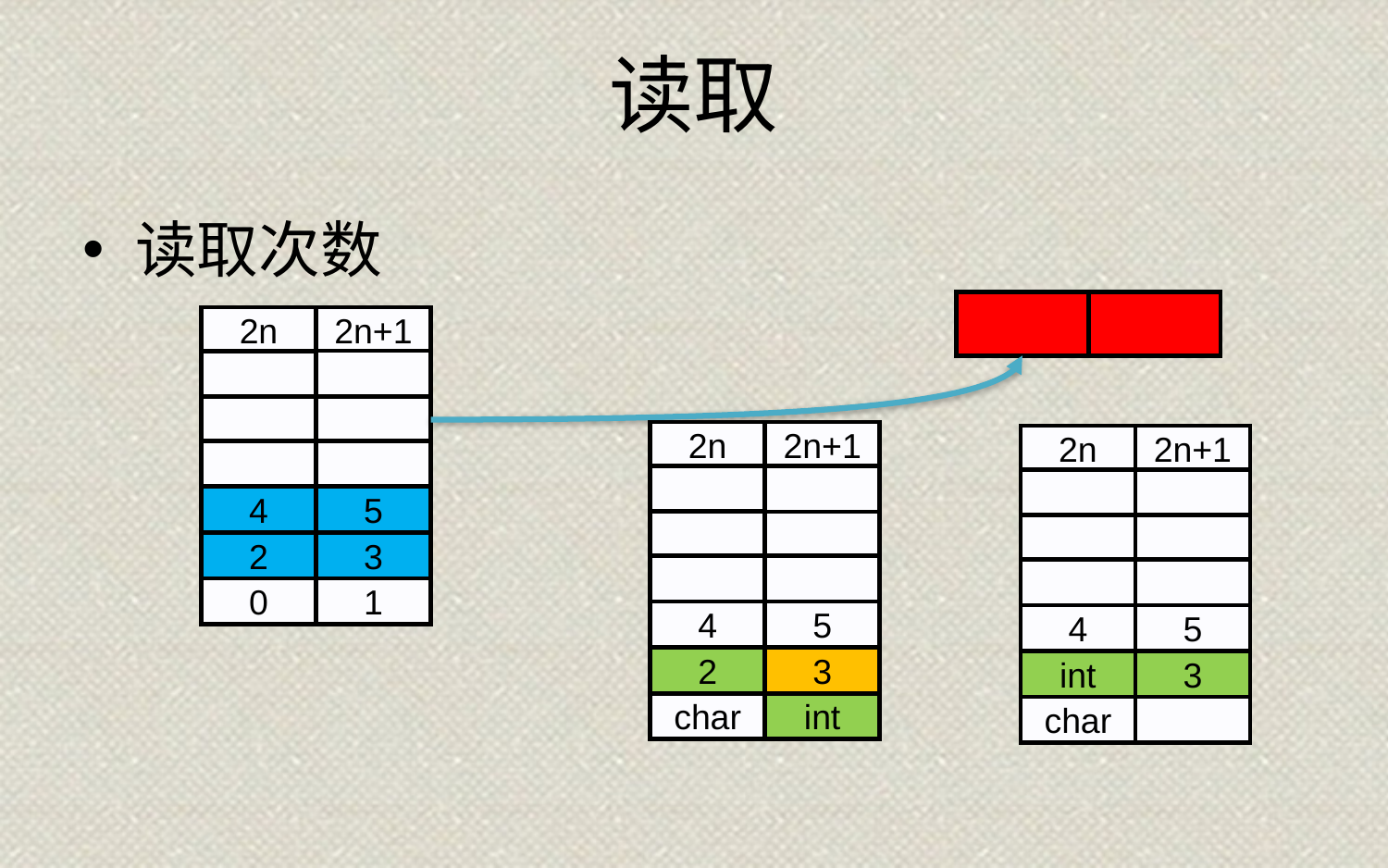

# 读取
读取次数

2n
2n+1

4
5
2
3
0
1
2n
2n+1

4
5
2
3
char
int
2n
2n+1

4
5
int
3
char